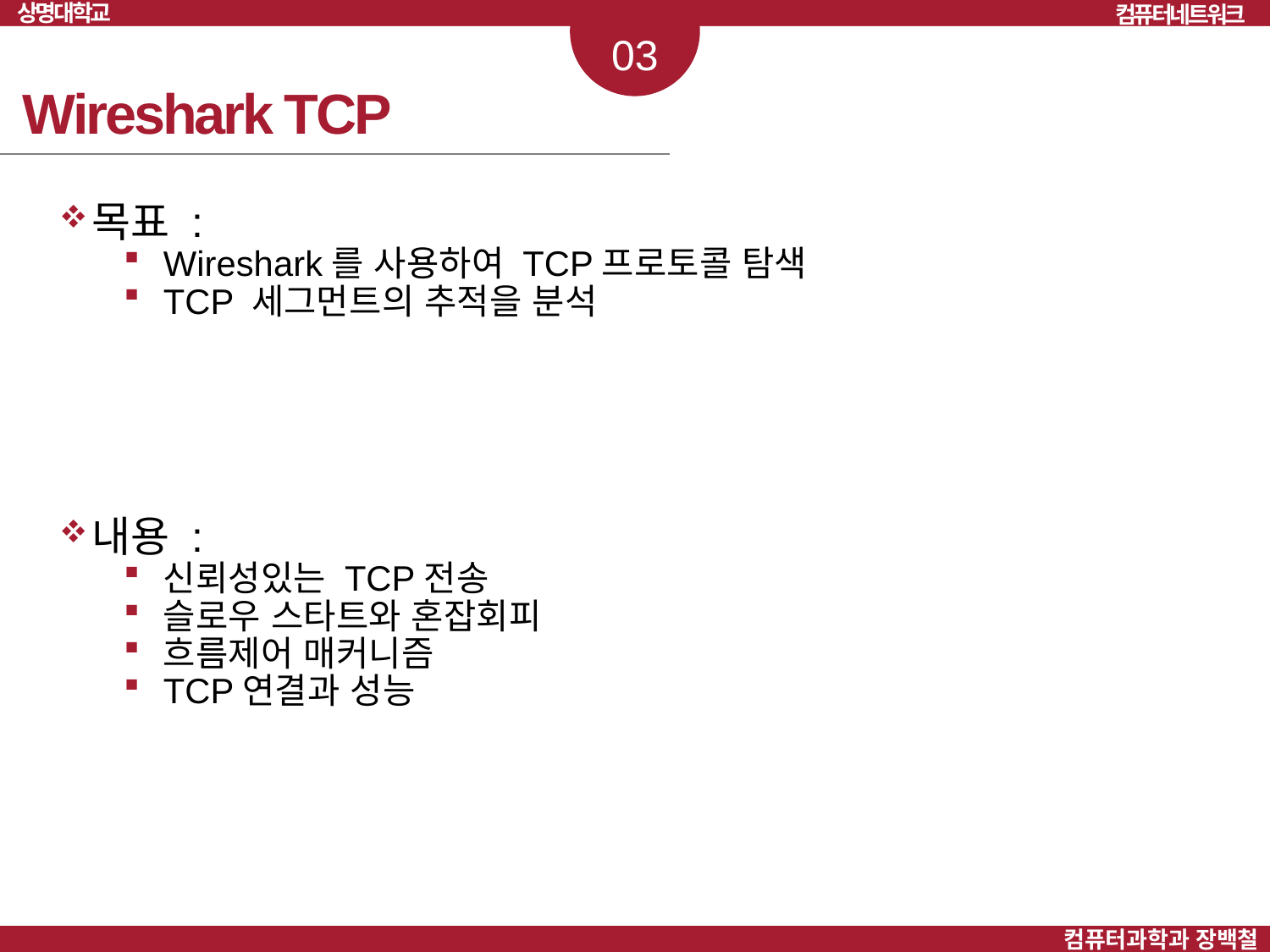

상명대학교
컴퓨터네트워크
03

Wireshark TCP
목표 :
Wireshark를 사용하여 TCP프로토콜 탐색
TCP 세그먼트의 추적을 분석
내용 :
신뢰성있는 TCP전송
슬로우 스타트와 혼잡회피
흐름제어 매커니즘
TCP연결과 성능
컴퓨터과학과 장백철